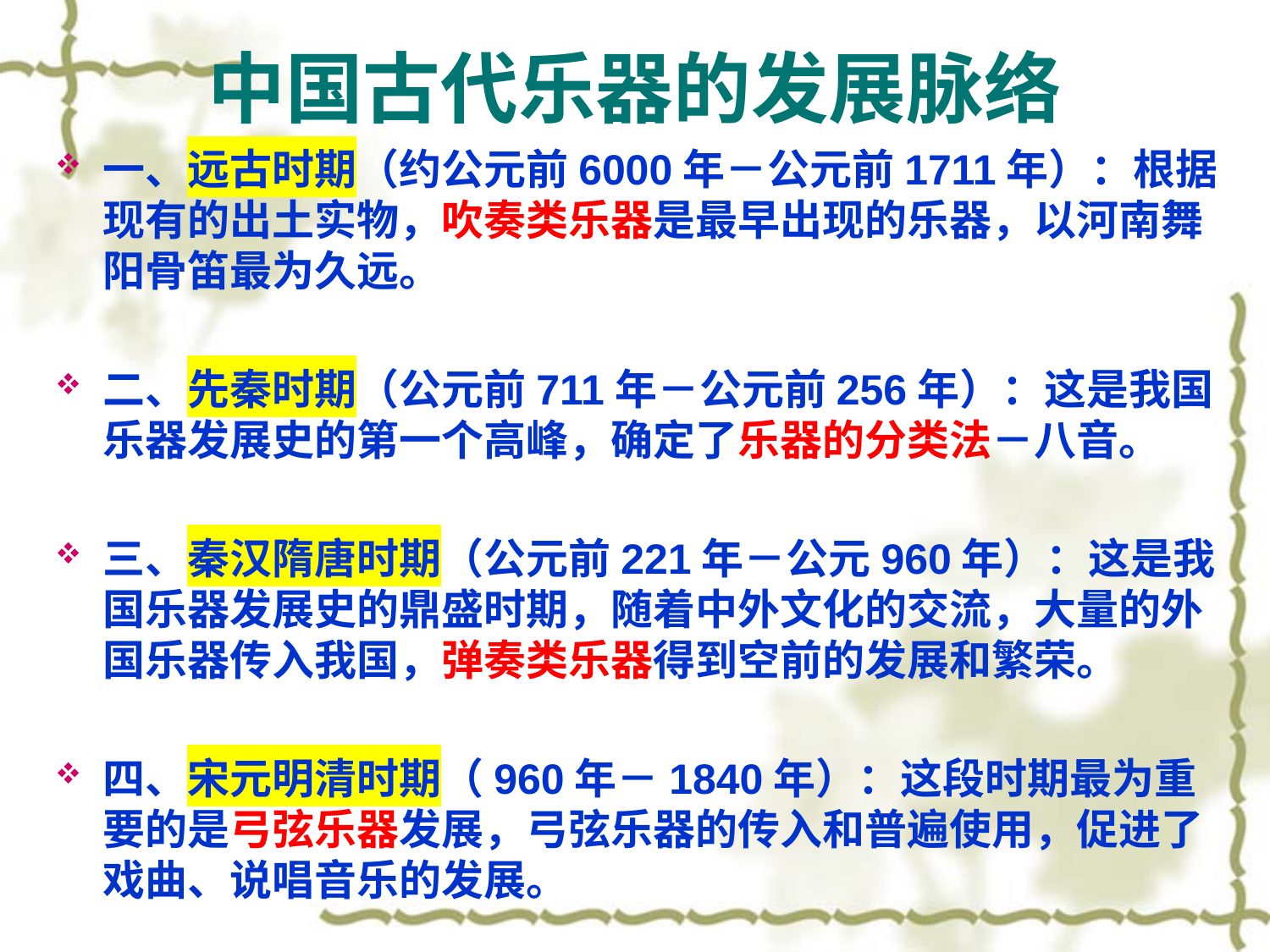

# 中国古代乐器的发展脉络
一、远古时期（约公元前6000年－公元前1711年）：根据现有的出土实物，吹奏类乐器是最早出现的乐器，以河南舞阳骨笛最为久远。

二、先秦时期（公元前711年－公元前256年）：这是我国乐器发展史的第一个高峰，确定了乐器的分类法－八音。

三、秦汉隋唐时期（公元前221年－公元960年）：这是我国乐器发展史的鼎盛时期，随着中外文化的交流，大量的外国乐器传入我国，弹奏类乐器得到空前的发展和繁荣。

四、宋元明清时期（960年－1840年）：这段时期最为重要的是弓弦乐器发展，弓弦乐器的传入和普遍使用，促进了戏曲、说唱音乐的发展。